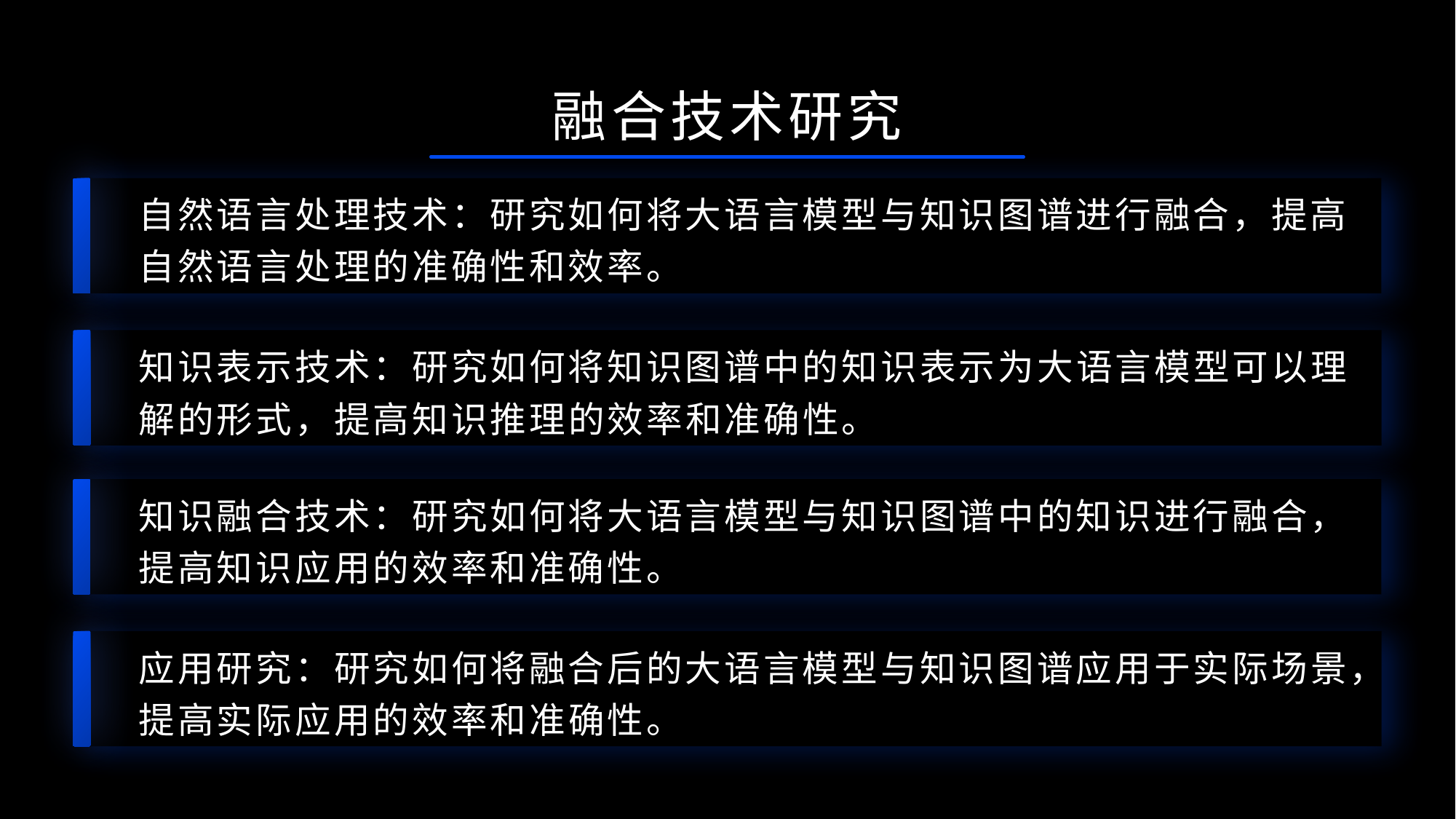

融合技术研究
自然语言处理技术：研究如何将大语言模型与知识图谱进行融合，提高自然语言处理的准确性和效率。

知识表示技术：研究如何将知识图谱中的知识表示为大语言模型可以理解的形式，提高知识推理的效率和准确性。

知识融合技术：研究如何将大语言模型与知识图谱中的知识进行融合，提高知识应用的效率和准确性。

应用研究：研究如何将融合后的大语言模型与知识图谱应用于实际场景，提高实际应用的效率和准确性。